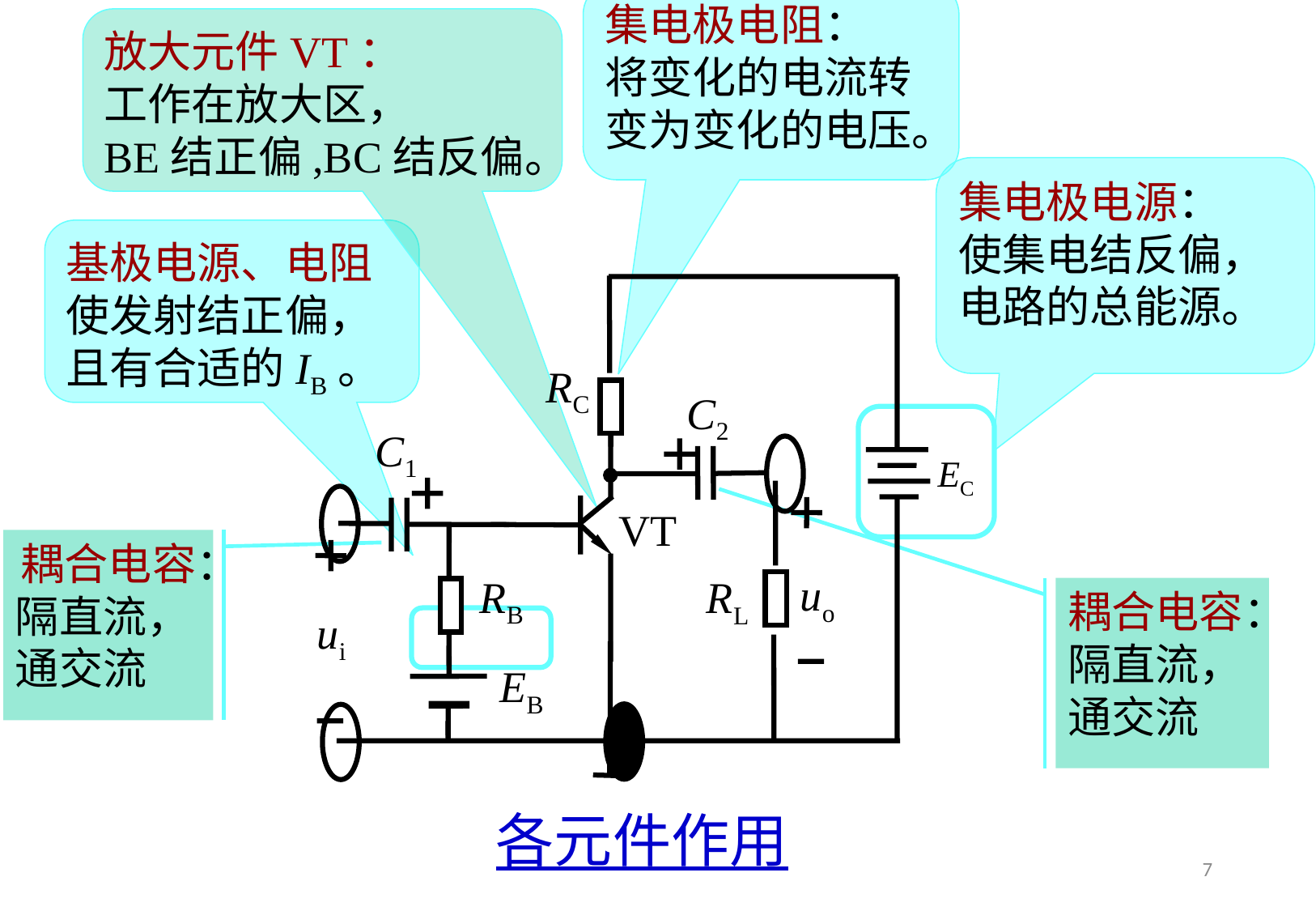

集电极电阻：
将变化的电流转变为变化的电压。
放大元件VT：
工作在放大区，
BE结正偏,BC结反偏。
集电极电源：
使集电结反偏，电路的总能源。

基极电源、电阻使发射结正偏，且有合适的IB。

RC

C2

C1

EC

VT

uo
RB
RL

ui

EB

耦合电容：
隔直流，通交流
耦合电容：
隔直流，通交流
各元件作用
7